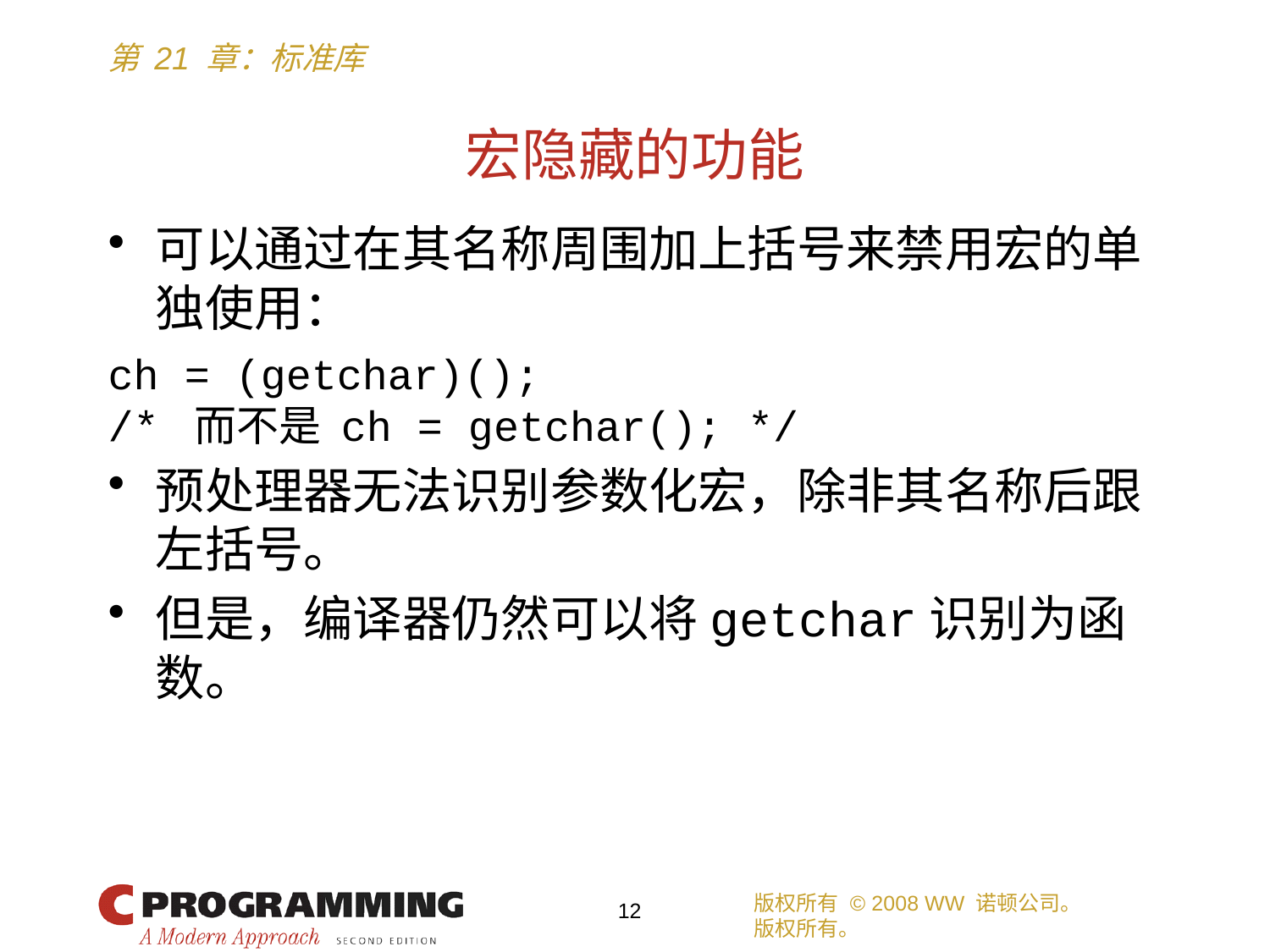

# 宏隐藏的功能
可以通过在其名称周围加上括号来禁用宏的单独使用：
ch = (getchar)();
/* 而不是 ch = getchar(); */
预处理器无法识别参数化宏，除非其名称后跟左括号。
但是，编译器仍然可以将getchar识别为函数。
版权所有 © 2008 WW 诺顿公司。
版权所有。
12